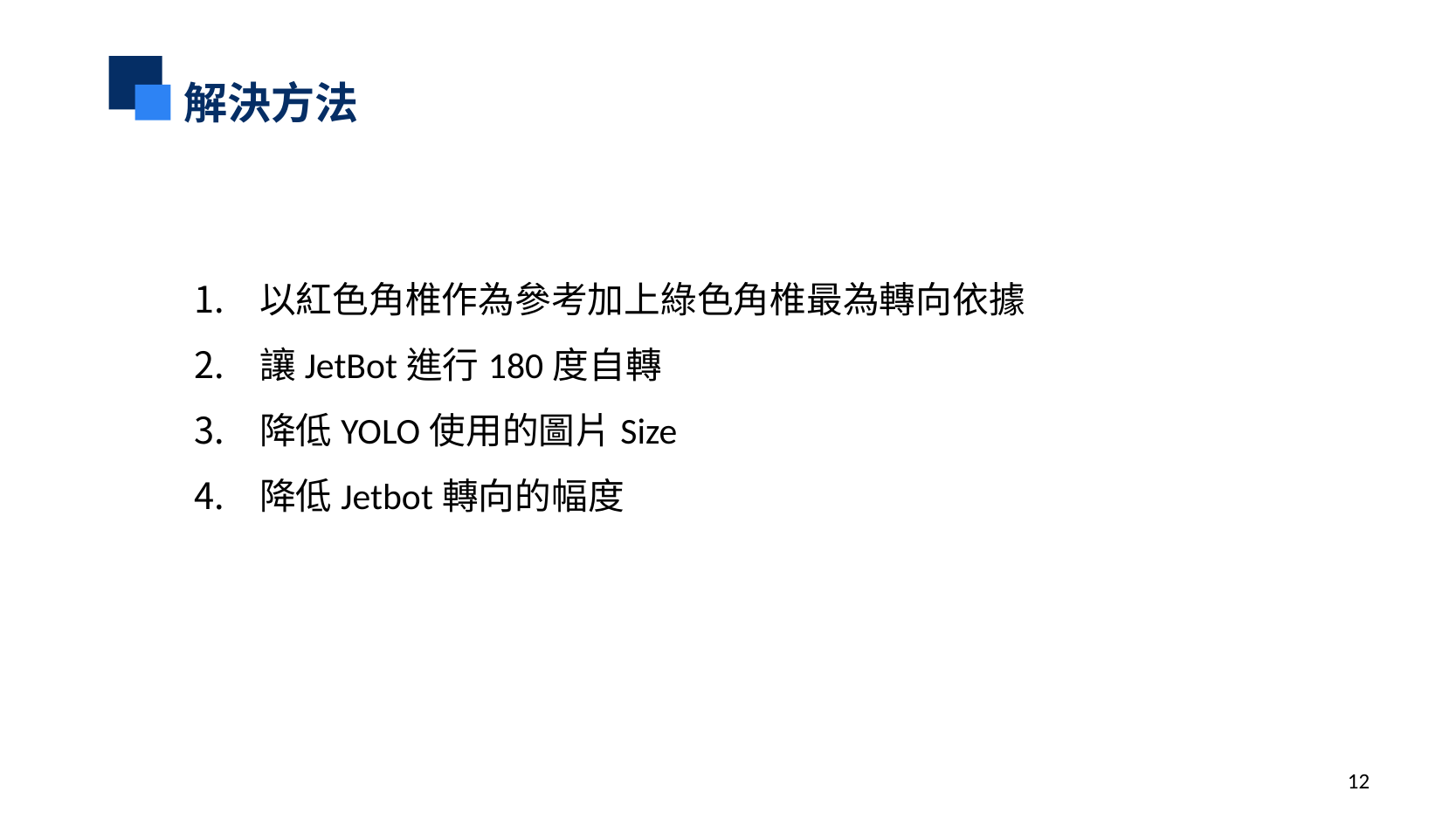

解決方法

以紅色角椎作為參考加上綠色角椎最為轉向依據
讓JetBot進行180度自轉
降低YOLO使用的圖片Size
降低Jetbot轉向的幅度
12